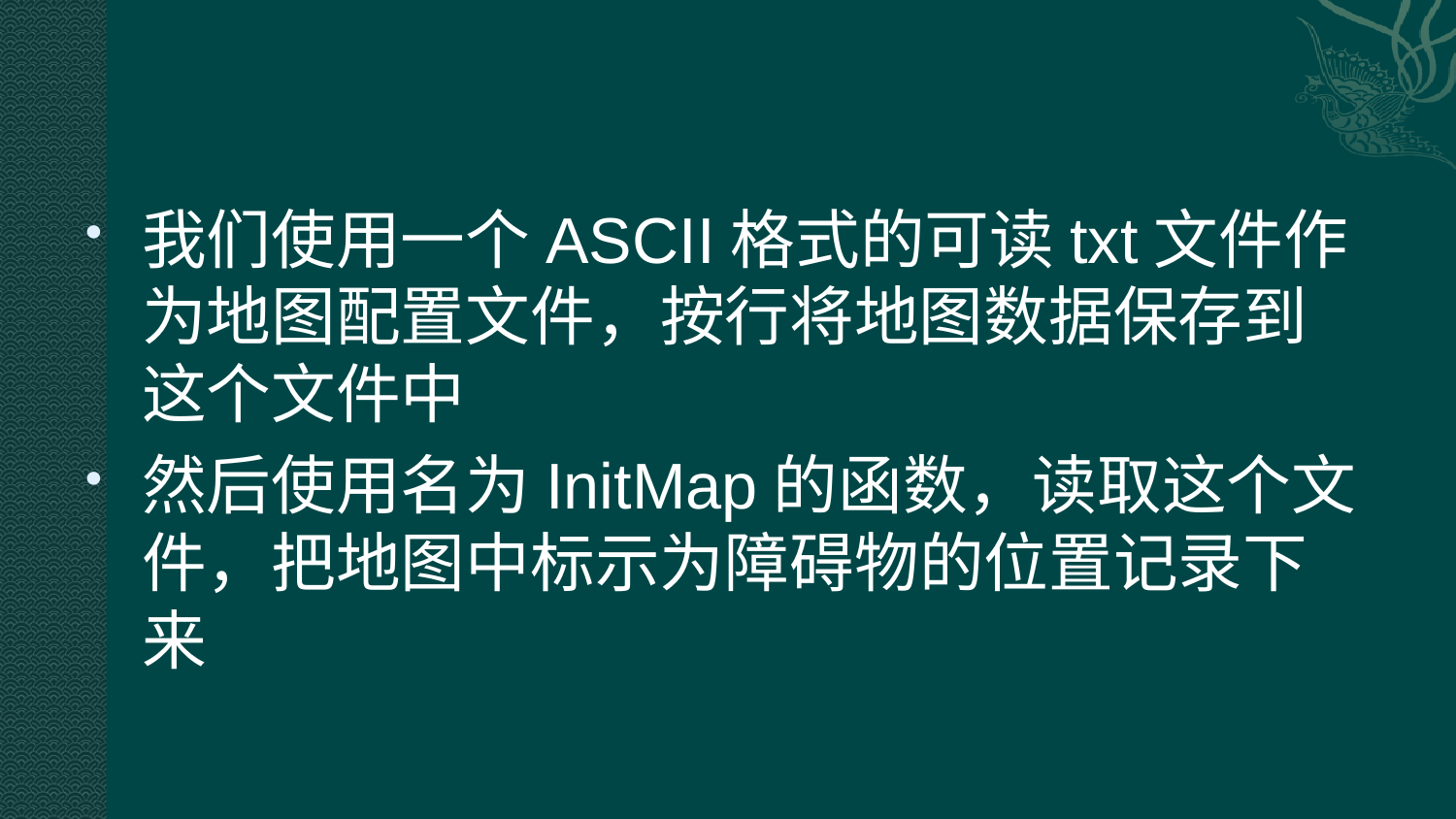

#
我们使用一个ASCII格式的可读txt文件作为地图配置文件，按行将地图数据保存到这个文件中
然后使用名为InitMap的函数，读取这个文件，把地图中标示为障碍物的位置记录下来